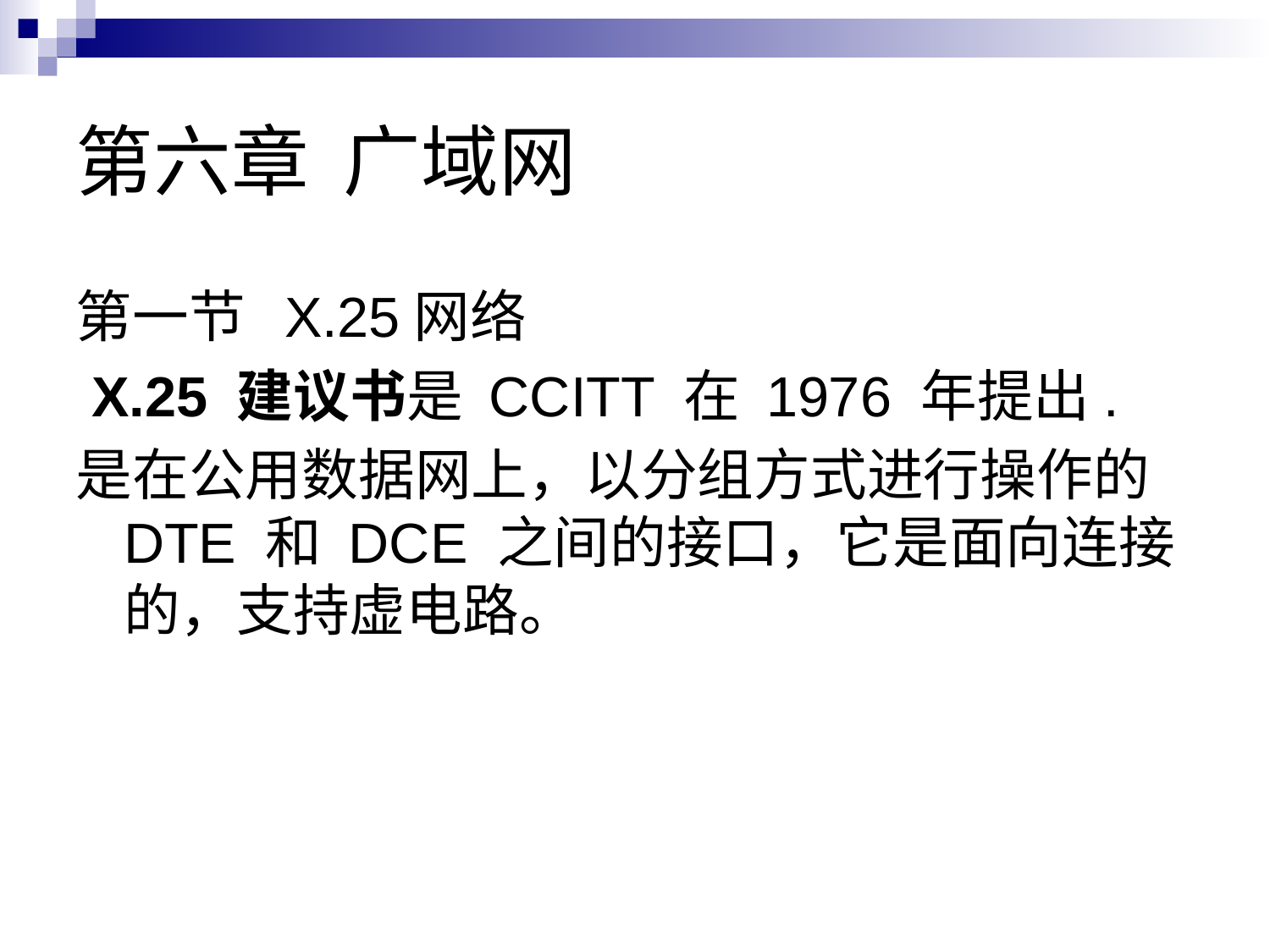

# 第六章  广域网
第一节  X.25网络
 X.25 建议书是 CCITT 在 1976 年提出.
是在公用数据网上，以分组方式进行操作的 DTE 和 DCE 之间的接口，它是面向连接的，支持虚电路。